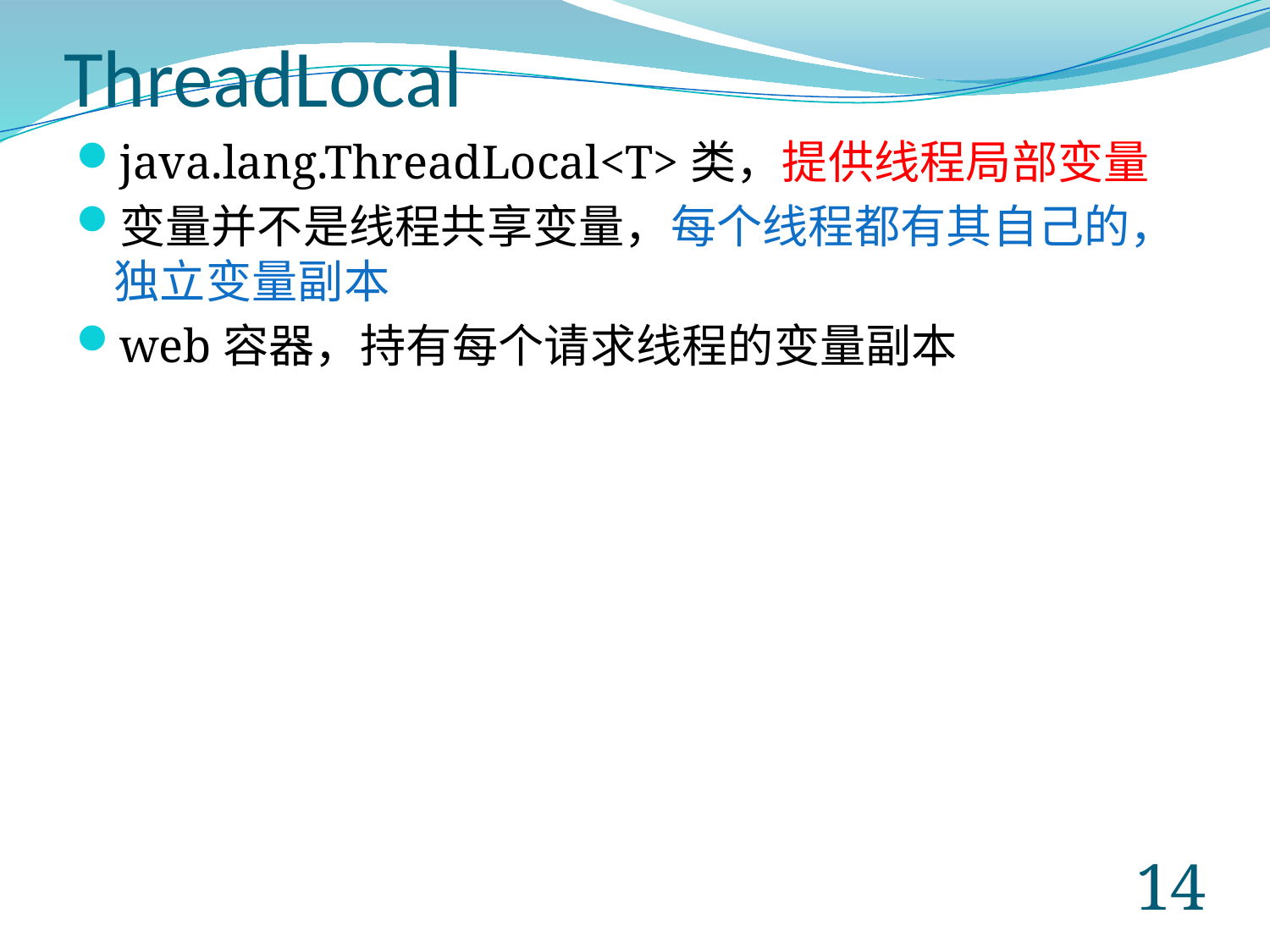

# ThreadLocal
java.lang.ThreadLocal<T>类，提供线程局部变量
变量并不是线程共享变量，每个线程都有其自己的，独立变量副本
web容器，持有每个请求线程的变量副本
14